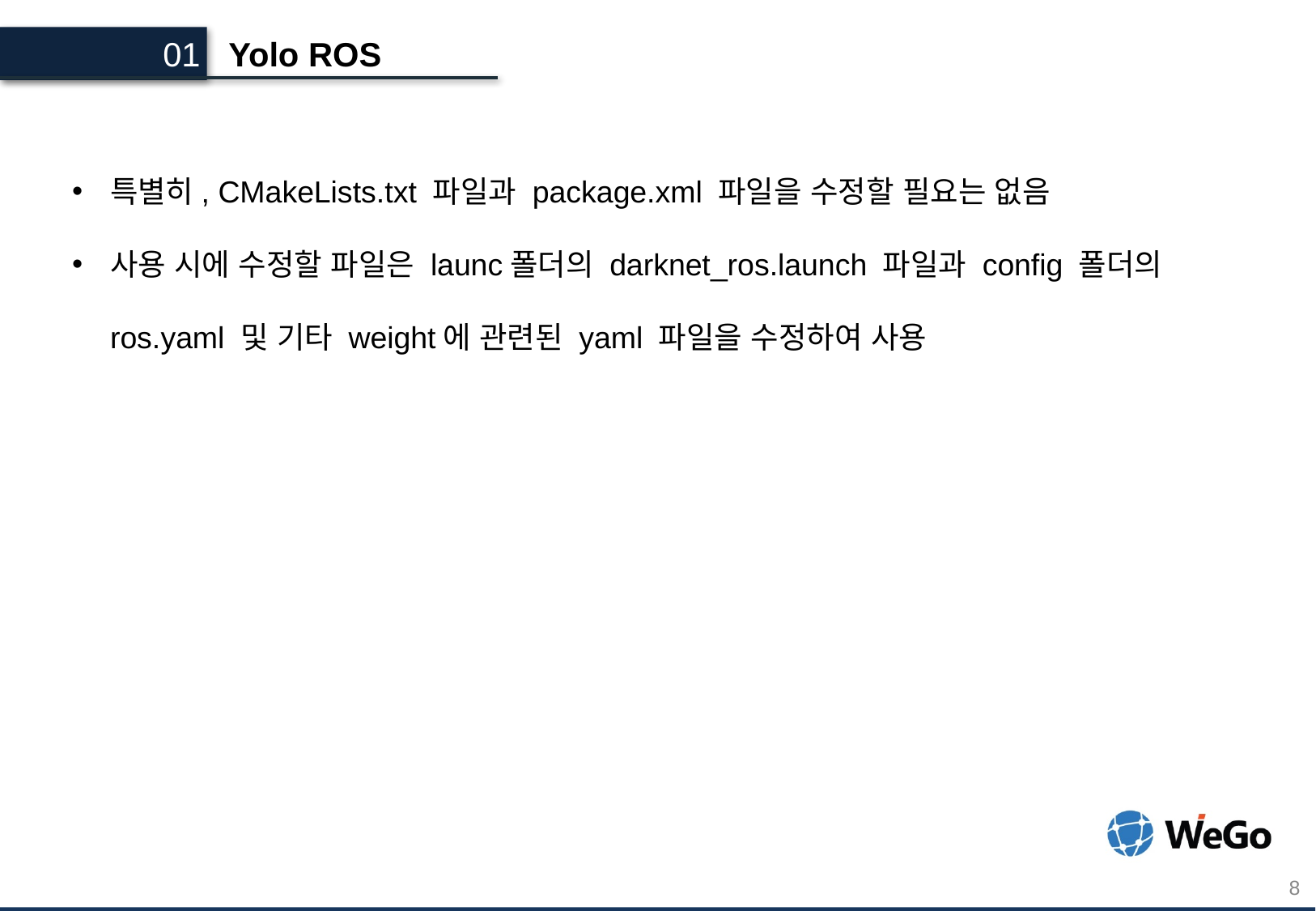

Yolo ROS

01.
특별히, CMakeLists.txt 파일과 package.xml 파일을 수정할 필요는 없음
사용 시에 수정할 파일은 launc폴더의 darknet_ros.launch 파일과 config 폴더의 ros.yaml 및 기타 weight에 관련된 yaml 파일을 수정하여 사용

8